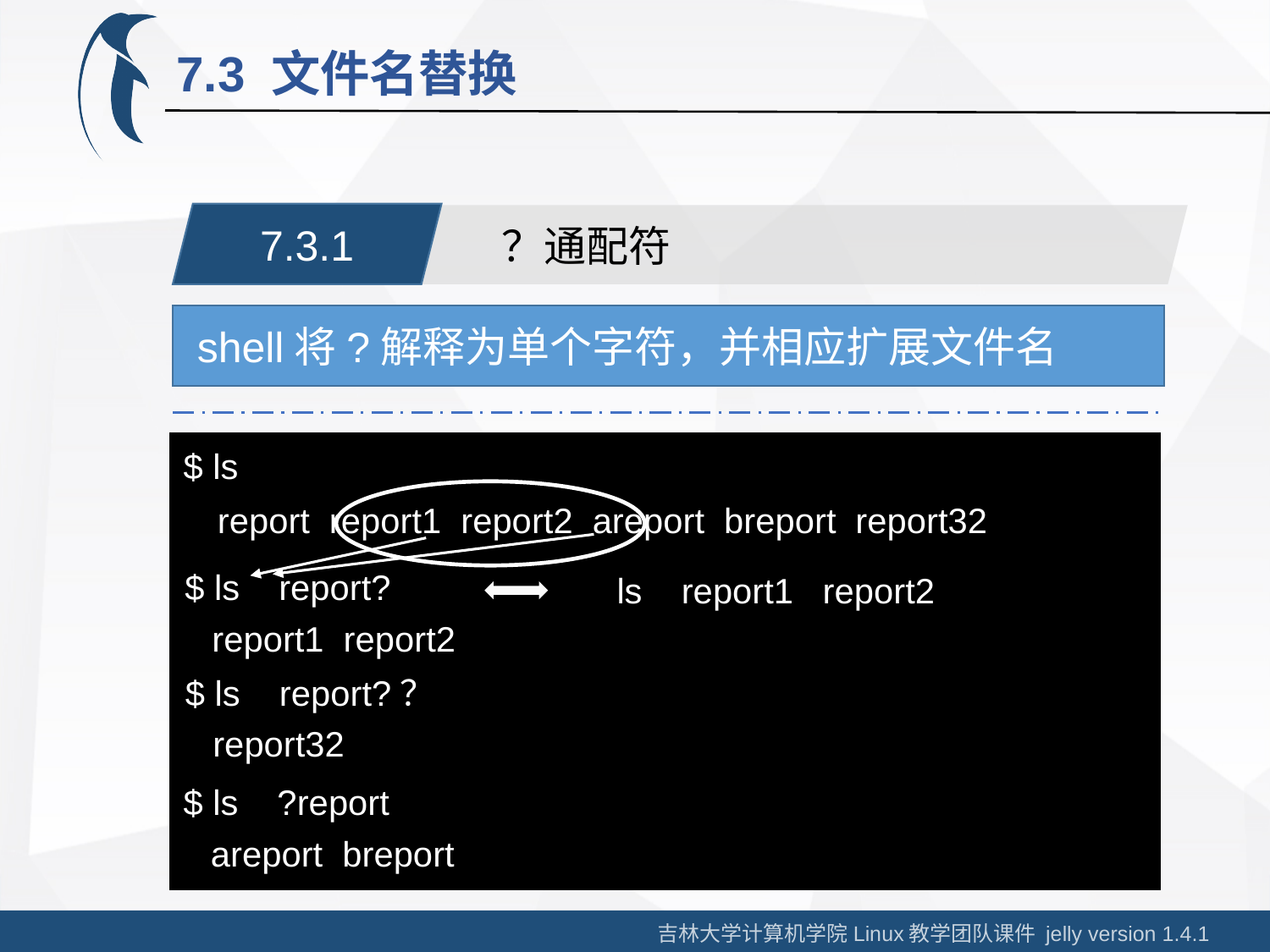

7.3 文件名替换
7.3.1
？通配符
 shell将?解释为单个字符，并相应扩展文件名

$ ls

   report  report1  report2  areport  breport  report32
$ ls    report?
ls    report1   report2

   report1  report2
$ ls    report?？
   report32
$ ls    ?report
   areport  breport